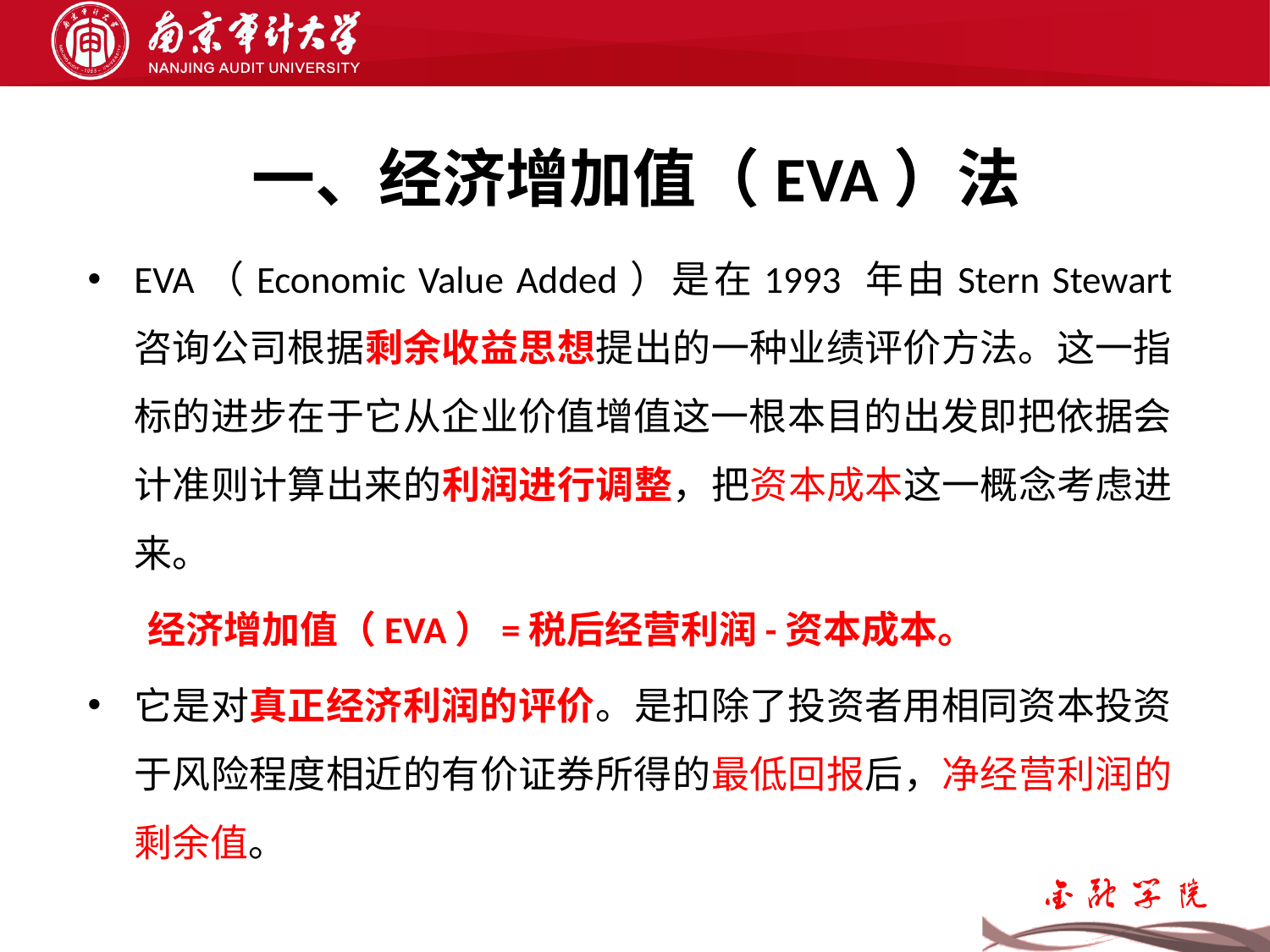

# 一、经济增加值（EVA）法
EVA（Economic Value Added）是在1993 年由Stern Stewart 咨询公司根据剩余收益思想提出的一种业绩评价方法。这一指标的进步在于它从企业价值增值这一根本目的出发即把依据会计准则计算出来的利润进行调整，把资本成本这一概念考虑进来。
      经济增加值（EVA）=税后经营利润-资本成本。
它是对真正经济利润的评价。是扣除了投资者用相同资本投资于风险程度相近的有价证券所得的最低回报后，净经营利润的剩余值。